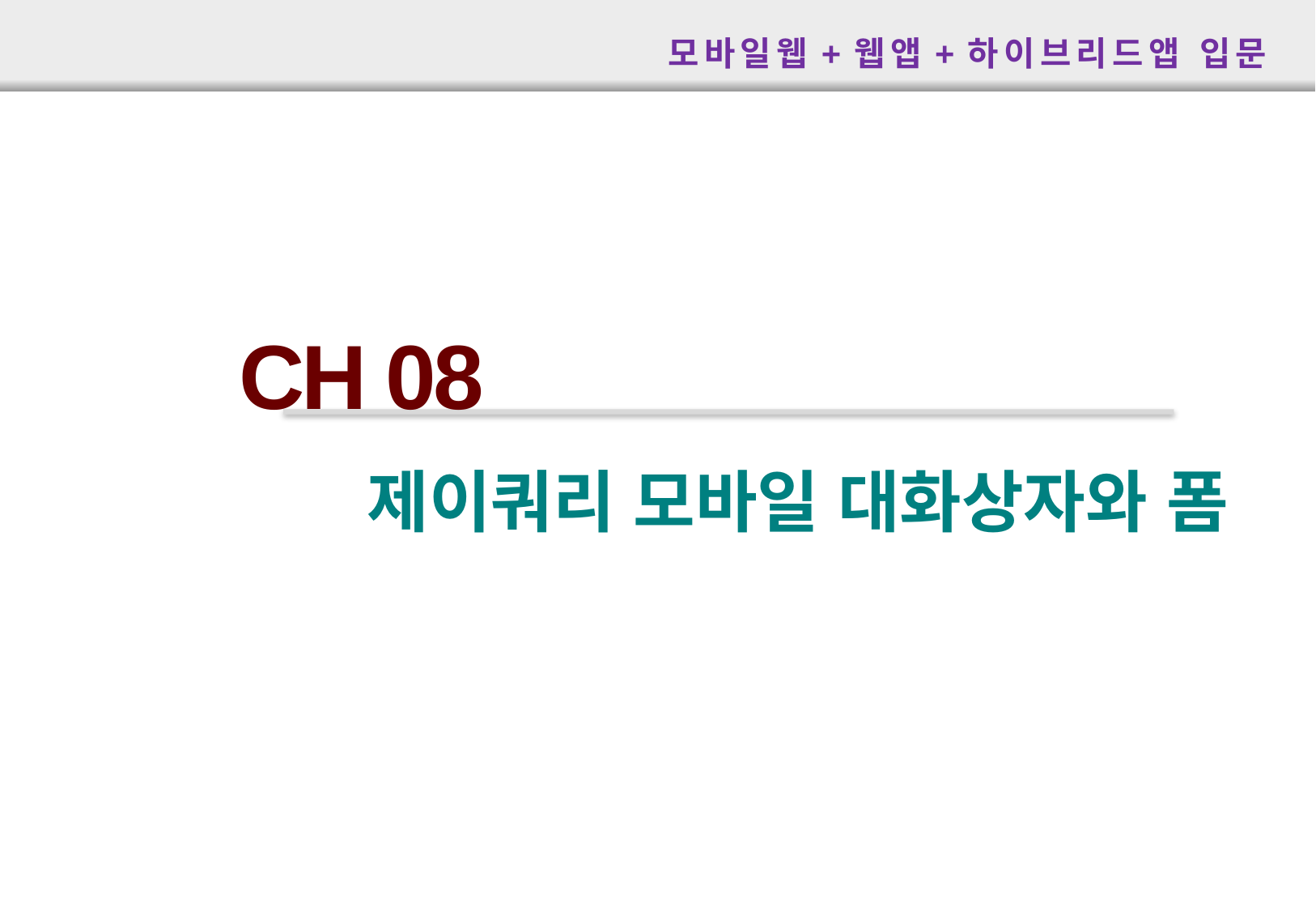

모바일웹+웹앱+하이브리드앱 입문
CH 08

제이쿼리 모바일 대화상자와 폼